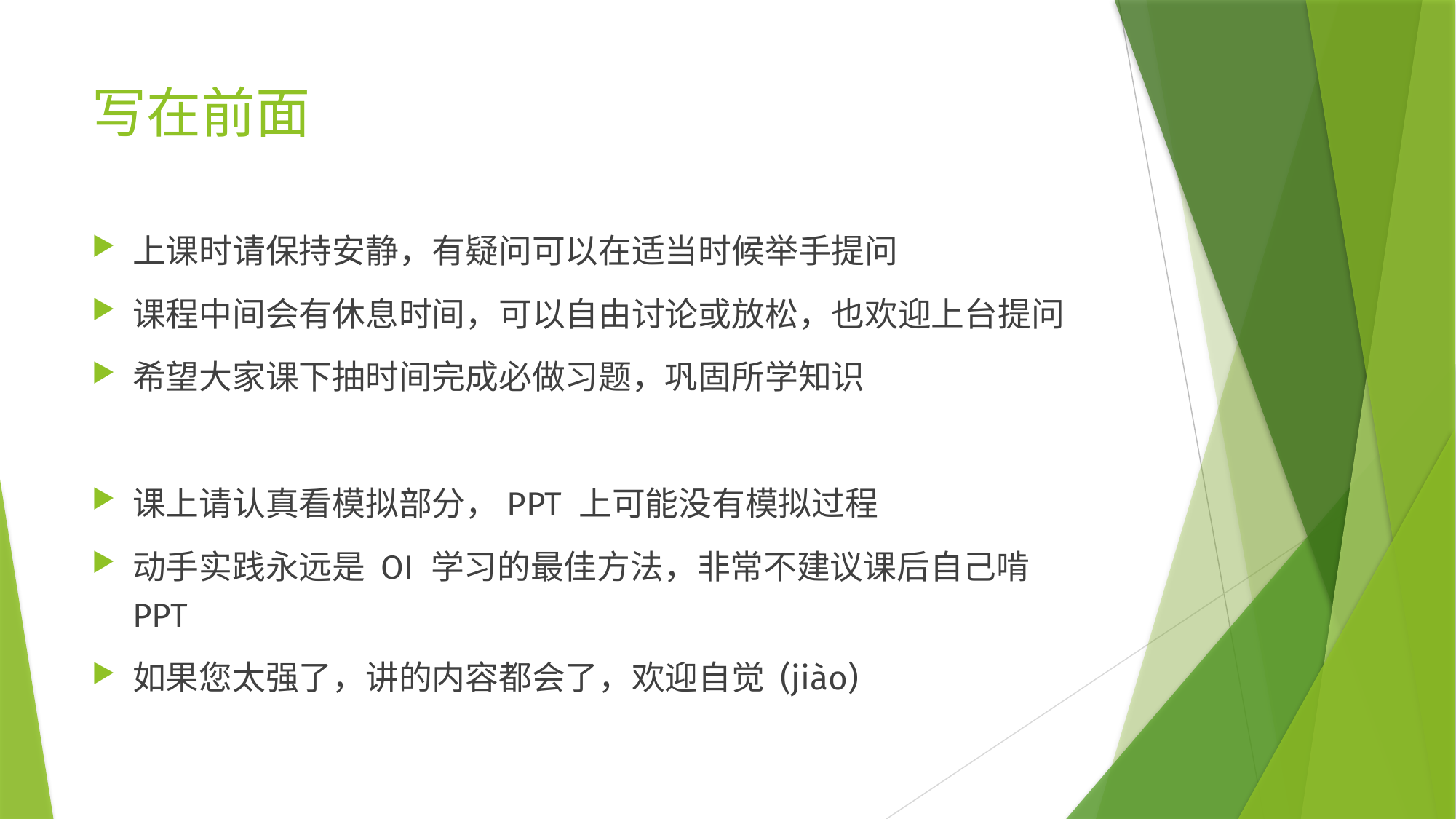

# 写在前面
上课时请保持安静，有疑问可以在适当时候举手提问
课程中间会有休息时间，可以自由讨论或放松，也欢迎上台提问
希望大家课下抽时间完成必做习题，巩固所学知识

课上请认真看模拟部分，PPT 上可能没有模拟过程
动手实践永远是 OI 学习的最佳方法，非常不建议课后自己啃 PPT
如果您太强了，讲的内容都会了，欢迎自觉 (jiào)